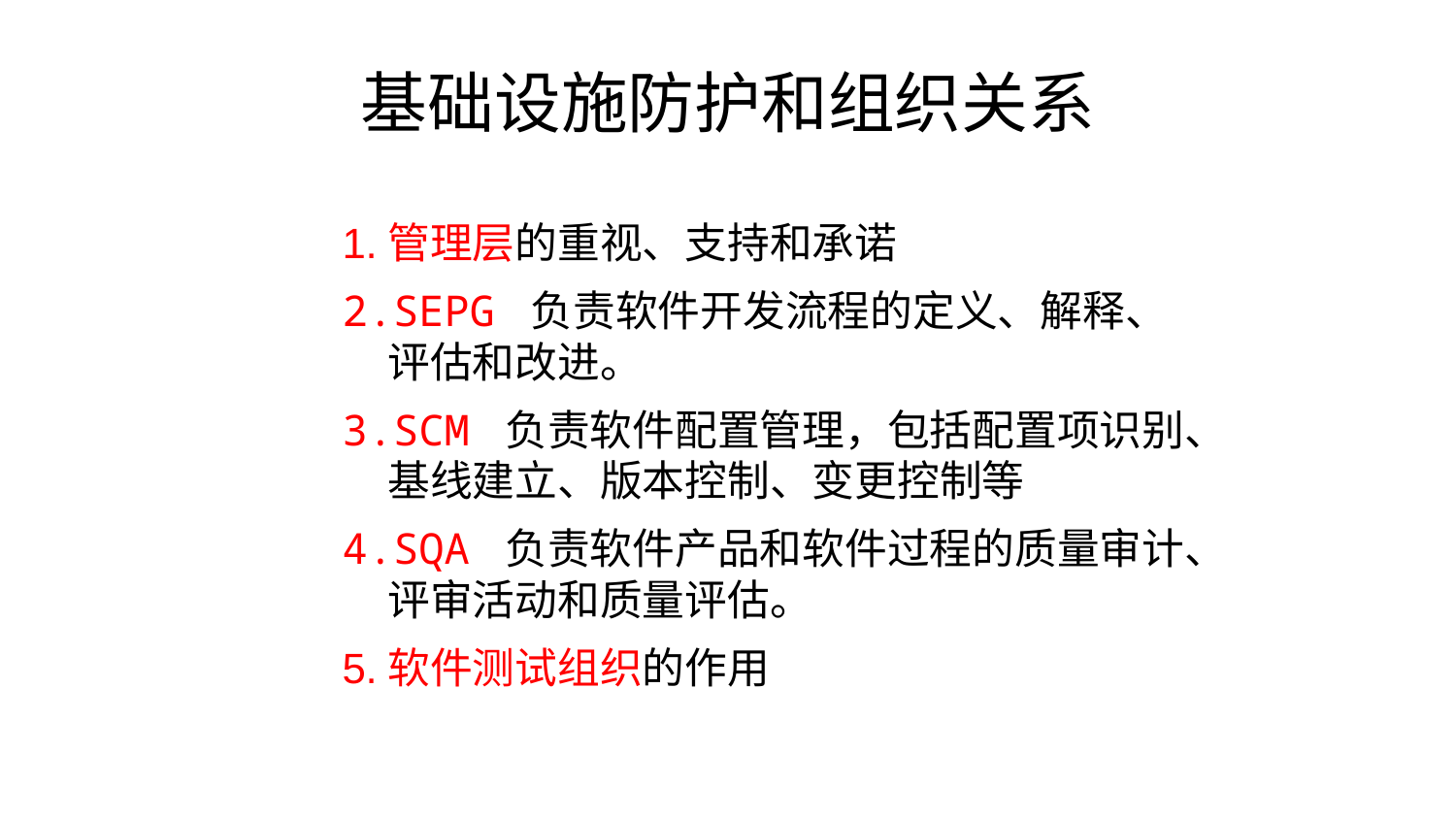

# 基础设施防护和组织关系
管理层的重视、支持和承诺
SEPG 负责软件开发流程的定义、解释、评估和改进。
SCM 负责软件配置管理，包括配置项识别、基线建立、版本控制、变更控制等
SQA 负责软件产品和软件过程的质量审计、评审活动和质量评估。
软件测试组织的作用